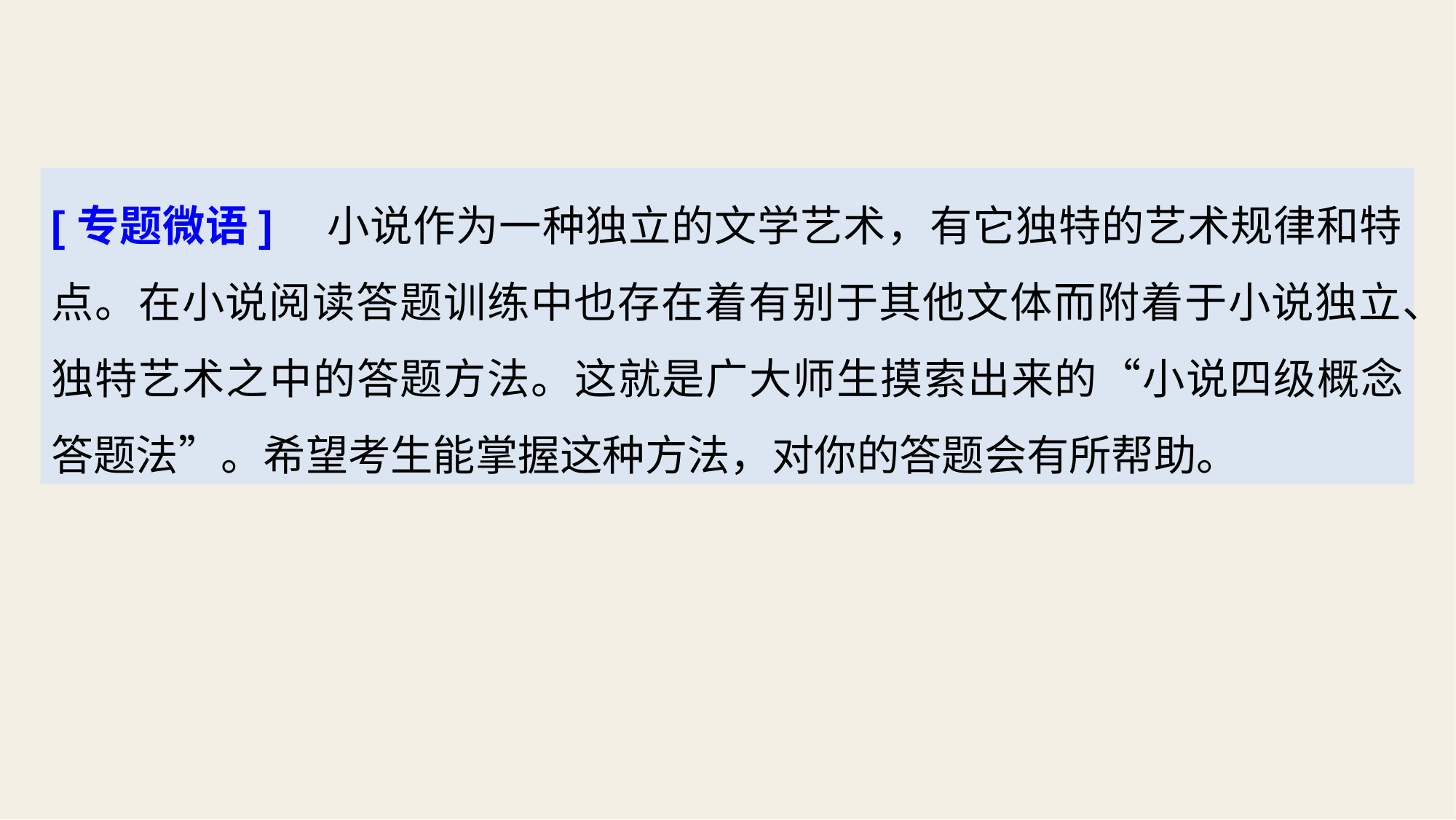

[专题微语]　小说作为一种独立的文学艺术，有它独特的艺术规律和特点。在小说阅读答题训练中也存在着有别于其他文体而附着于小说独立、独特艺术之中的答题方法。这就是广大师生摸索出来的“小说四级概念答题法”。希望考生能掌握这种方法，对你的答题会有所帮助。